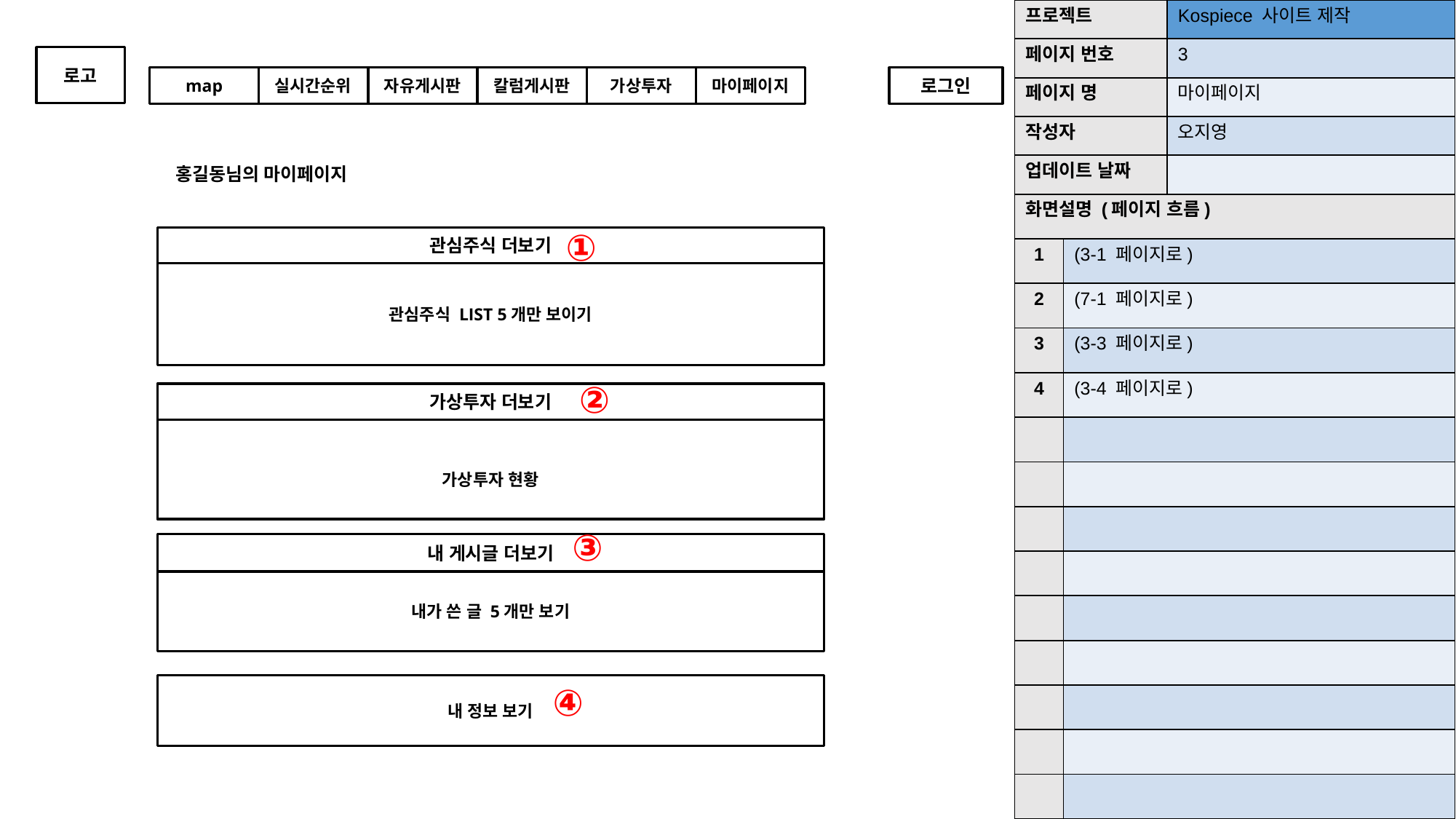

| 프로젝트 | Kospiece 사이트 제작 |
| --- | --- |
| 페이지 번호 | 3 |
| 페이지 명 | 마이페이지 |
| 작성자 | 오지영 |
| 업데이트 날짜 |  |
로고
map
실시간순위
자유게시판
칼럼게시판
가상투자
마이페이지
로그인
홍길동님의 마이페이지
| 화면설명 (페이지 흐름) |  |
| --- | --- |
| 1 | (3-1 페이지로) |
| 2 | (7-1 페이지로) |
| 3 | (3-3 페이지로) |
| 4 | (3-4 페이지로) |
|  |  |
|  |  |
|  |  |
|  |  |
|  |  |
|  |  |
|  |  |
|  |  |
|  |  |
①
관심주식 더보기
관심주식 LIST 5개만 보이기
②
가상투자 더보기

가상투자 현황
③
내 게시글 더보기
내가 쓴 글 5개만 보기
④
내 정보 보기